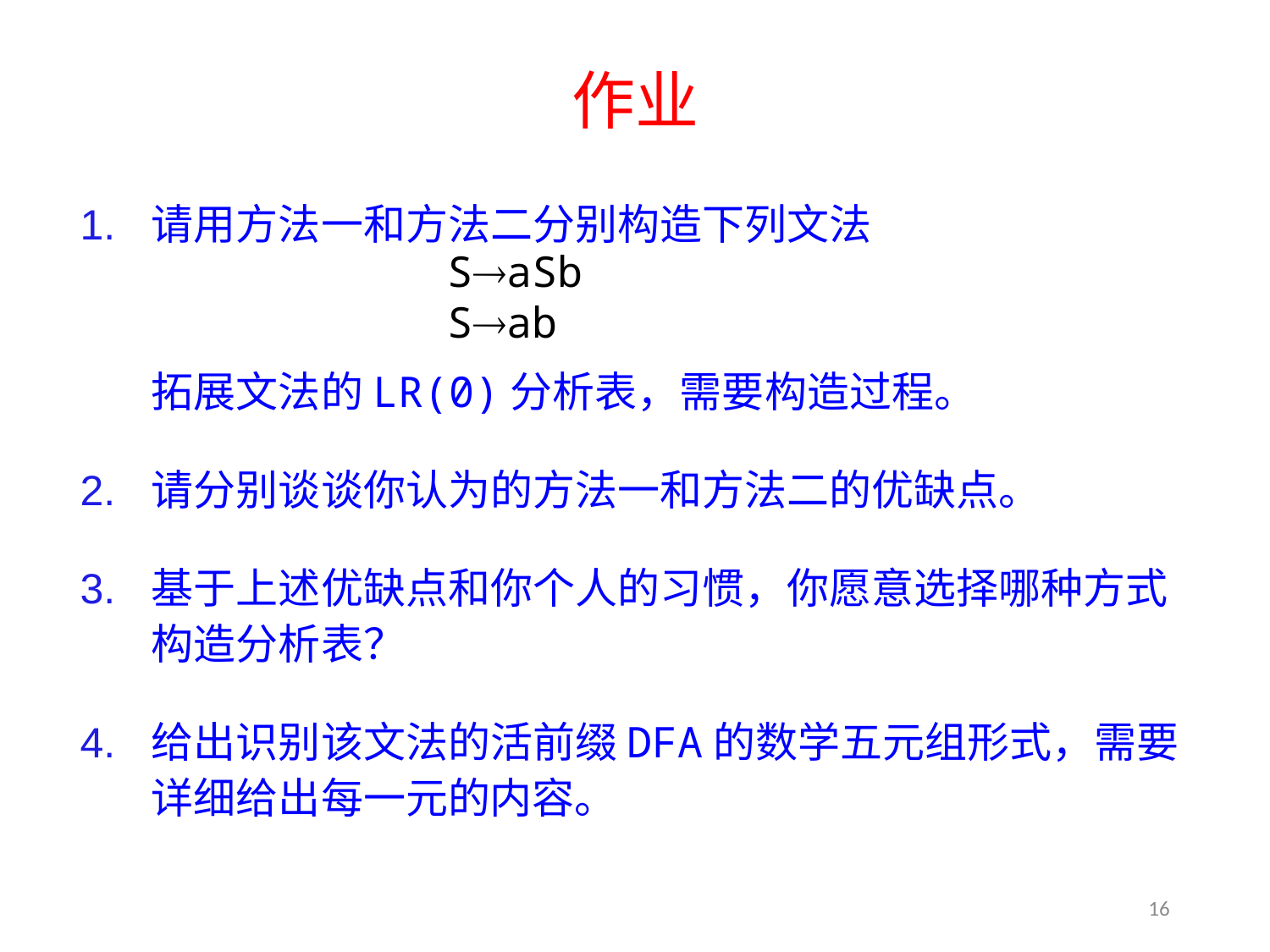

# 作业
请用方法一和方法二分别构造下列文法
拓展文法的LR(0)分析表，需要构造过程。
请分别谈谈你认为的方法一和方法二的优缺点。
基于上述优缺点和你个人的习惯，你愿意选择哪种方式构造分析表？
给出识别该文法的活前缀DFA的数学五元组形式，需要详细给出每一元的内容。
S→aSb
S→ab
16